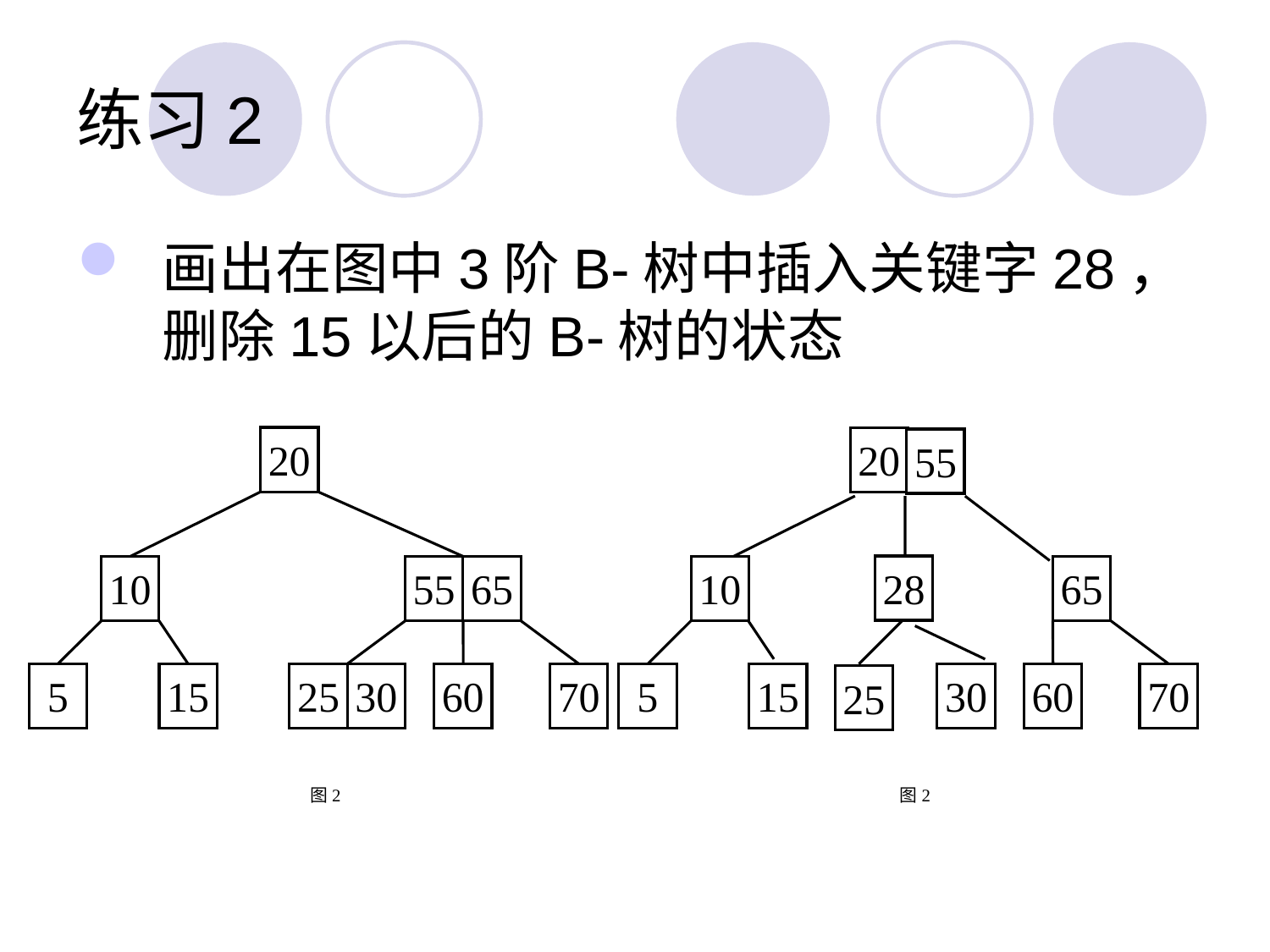

# 练习2
画出在图中3阶B-树中插入关键字28，删除15以后的B-树的状态

20

10
55
65

5
15
25
30
60
70
图2
20
55

28
10
65

5
15
30
60
70
25
图2